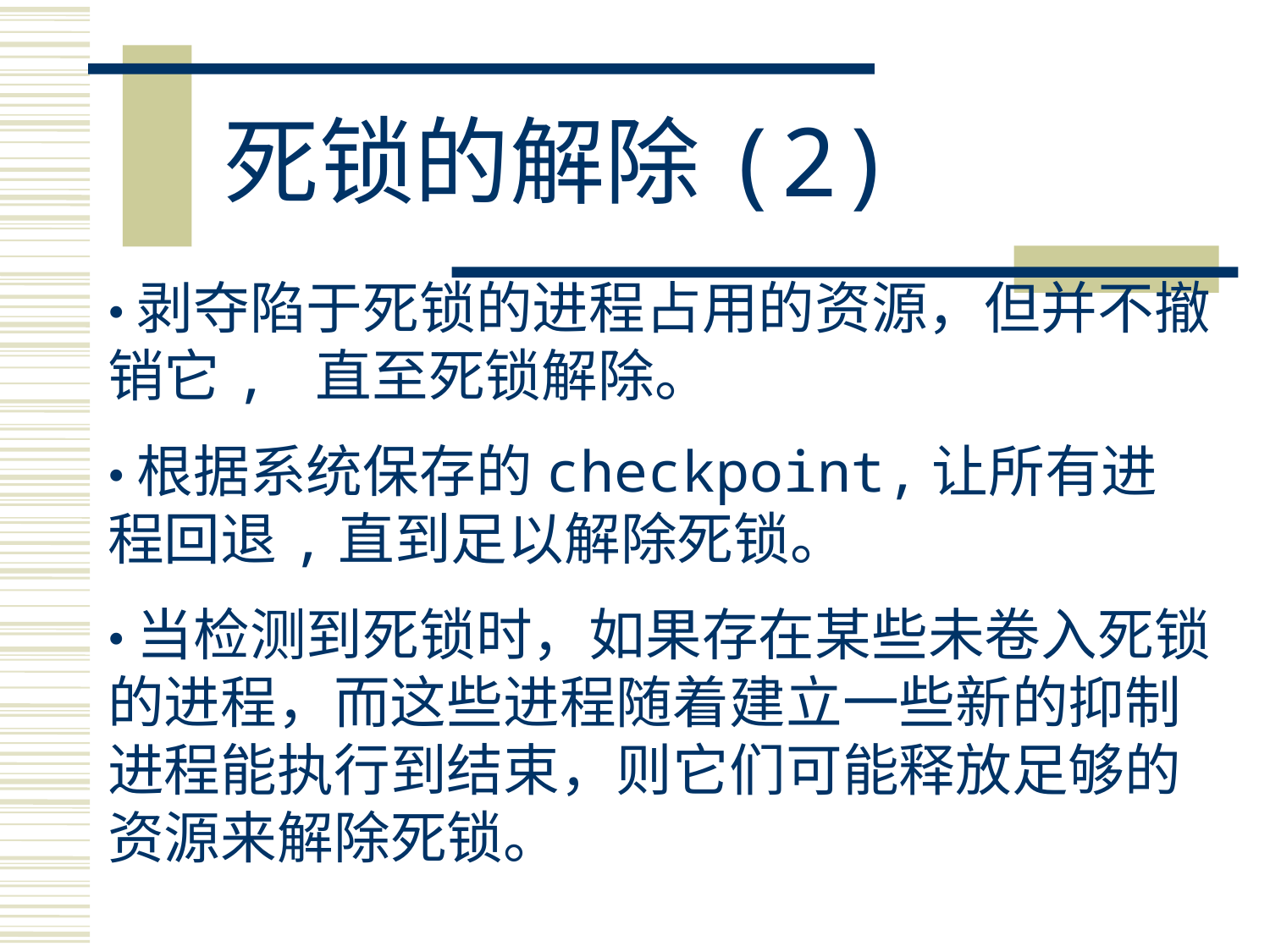

死锁的解除(2)
•剥夺陷于死锁的进程占用的资源，但并不撤销它, 直至死锁解除。
•根据系统保存的checkpoint,让所有进程回退,直到足以解除死锁。
•当检测到死锁时，如果存在某些未卷入死锁的进程，而这些进程随着建立一些新的抑制进程能执行到结束，则它们可能释放足够的资源来解除死锁。